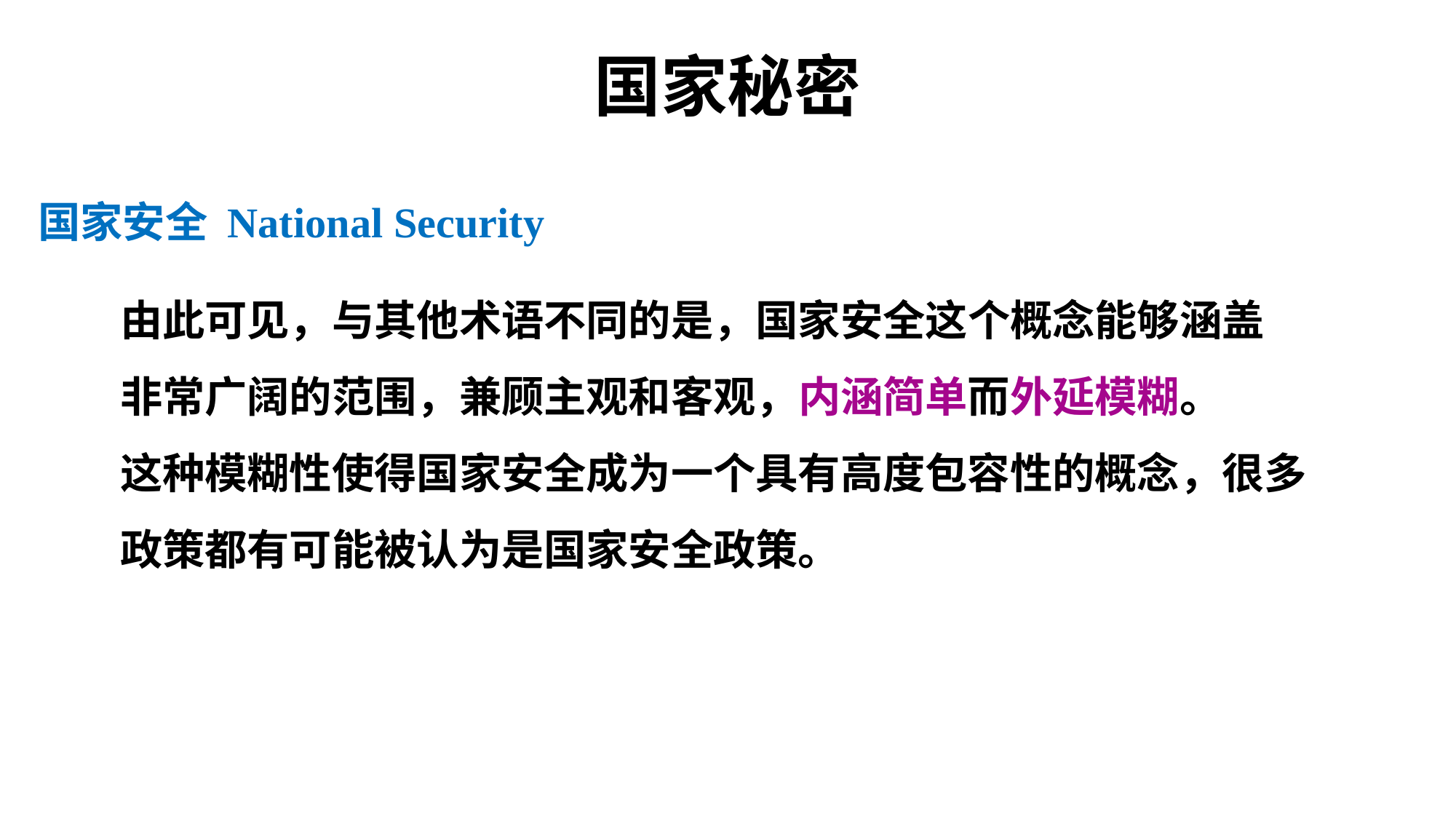

# 国家秘密
国家安全 National Security

	由此可见，与其他术语不同的是，国家安全这个概念能够涵盖
	非常广阔的范围，兼顾主观和客观，内涵简单而外延模糊。
	这种模糊性使得国家安全成为一个具有高度包容性的概念，很多
	政策都有可能被认为是国家安全政策。